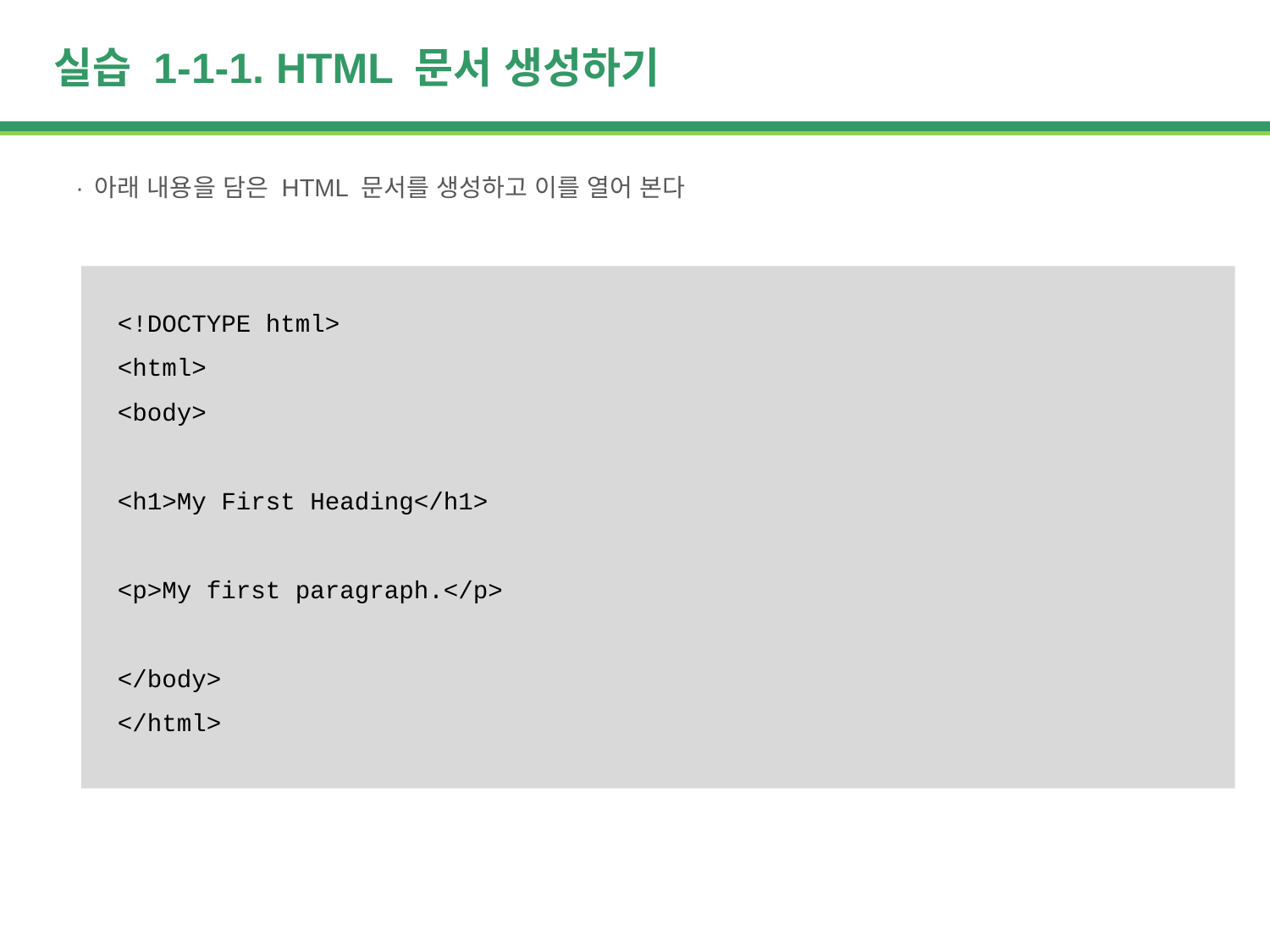

실습 1-1-1. HTML 문서 생성하기

∙ 아래 내용을 담은 HTML 문서를 생성하고 이를 열어 본다

<!DOCTYPE html>
<html>
<body>

<h1>My First Heading</h1>

<p>My first paragraph.</p>

</body>
</html>